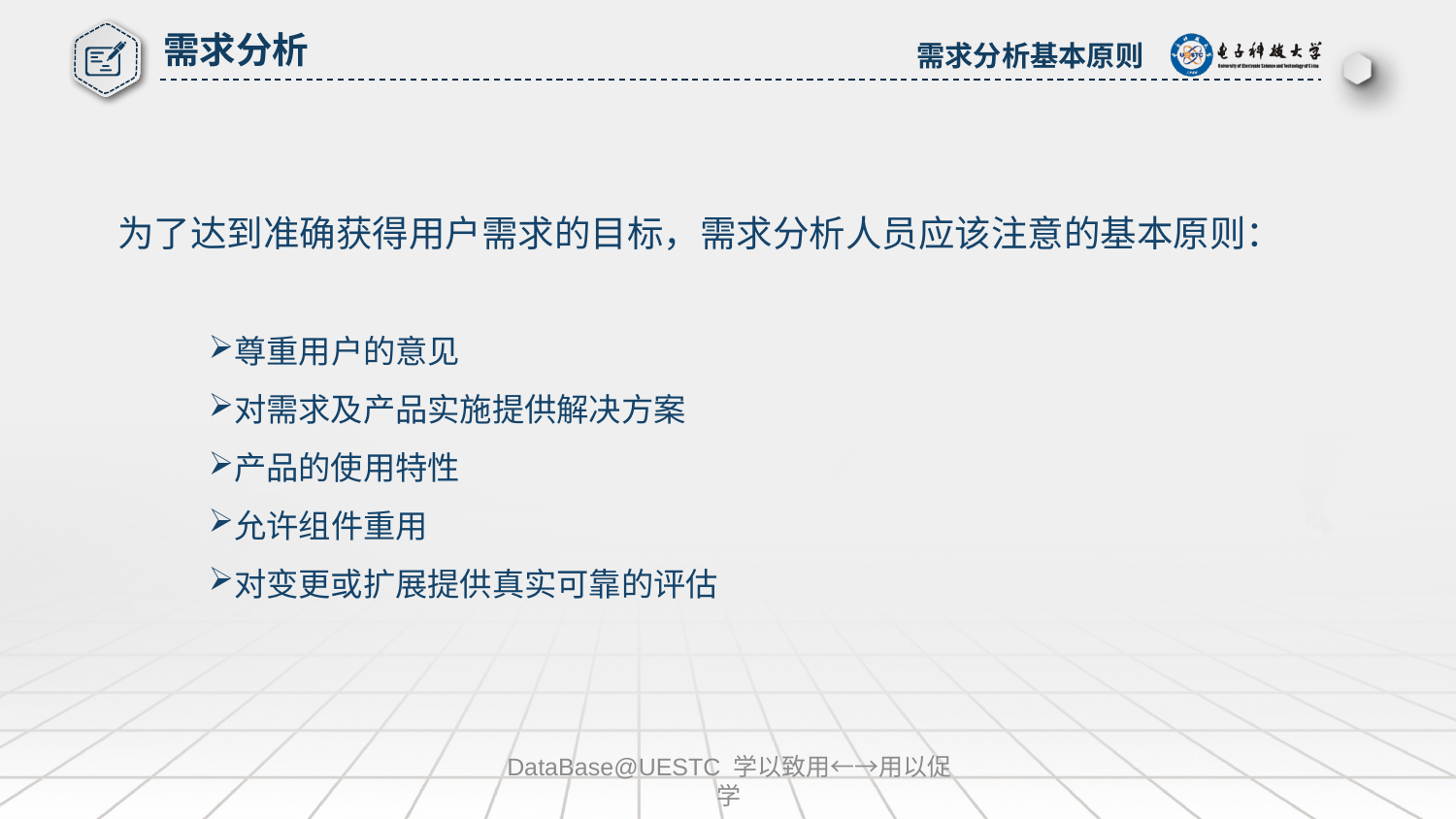

需求分析
需求分析基本原则
为了达到准确获得用户需求的目标，需求分析人员应该注意的基本原则：

尊重用户的意见
对需求及产品实施提供解决方案
产品的使用特性
允许组件重用
对变更或扩展提供真实可靠的评估
DataBase@UESTC 学以致用←→用以促学
16